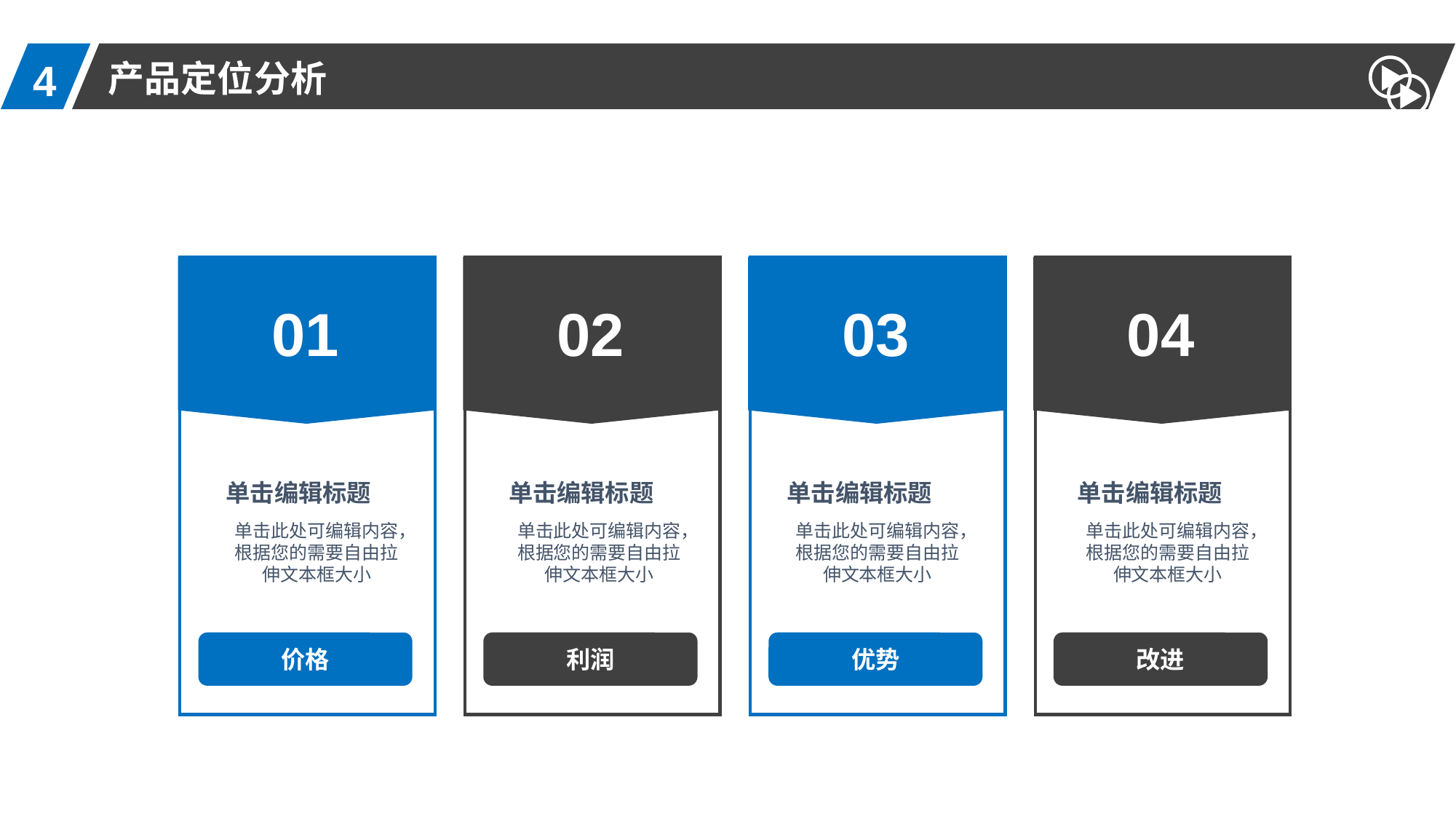

4
产品定位分析

01
02
03
04
单击编辑标题
单击编辑标题
单击编辑标题
单击编辑标题
单击此处可编辑内容，根据您的需要自由拉伸文本框大小
单击此处可编辑内容，根据您的需要自由拉伸文本框大小
单击此处可编辑内容，根据您的需要自由拉伸文本框大小
单击此处可编辑内容，根据您的需要自由拉伸文本框大小
价格
利润
优势
改进